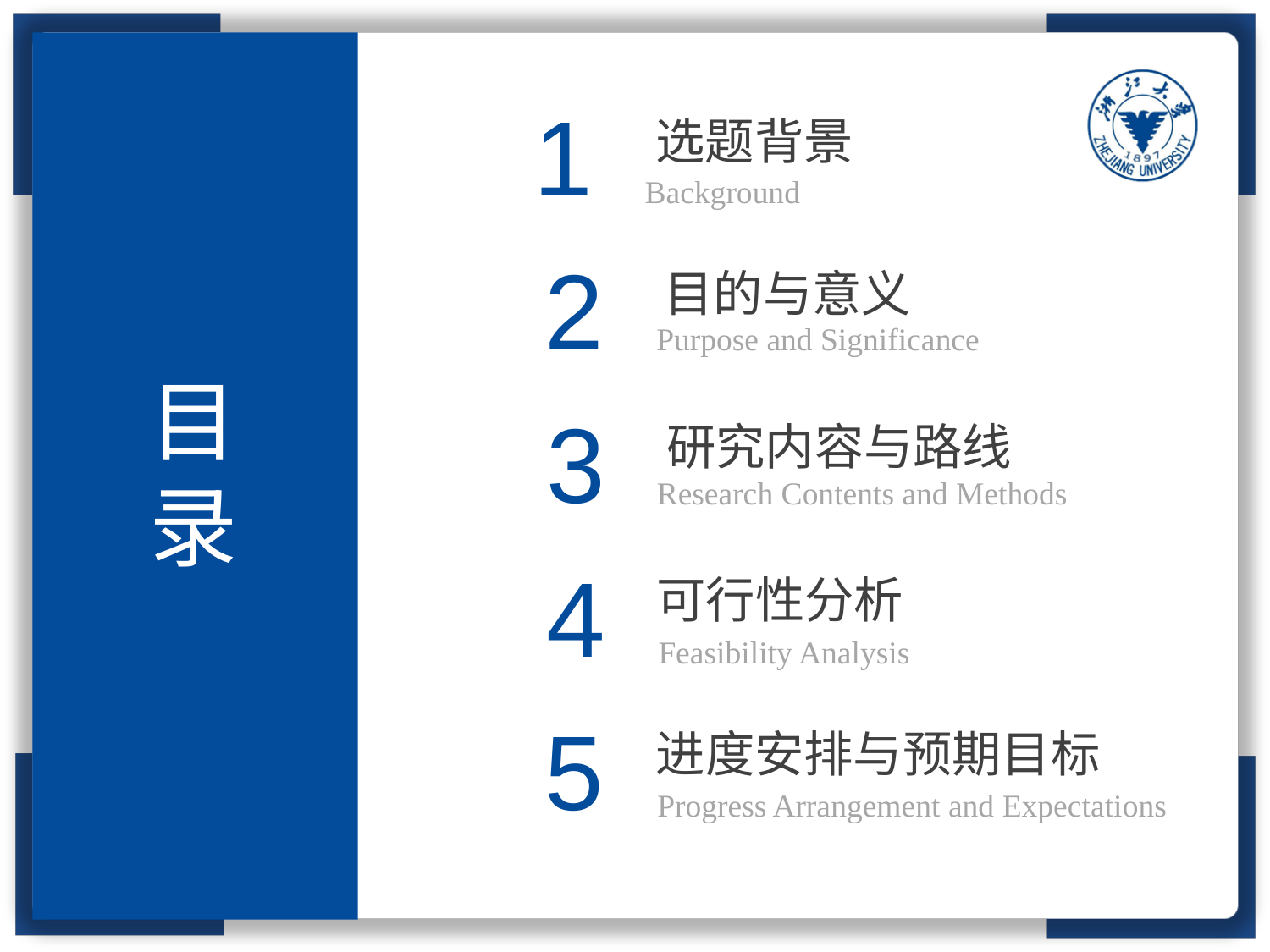

1
选题背景
Background
2
目的与意义
Purpose and Significance
目录
3
研究内容与路线
Research Contents and Methods
4
可行性分析
Feasibility Analysis
5
进度安排与预期目标
Progress Arrangement and Expectations